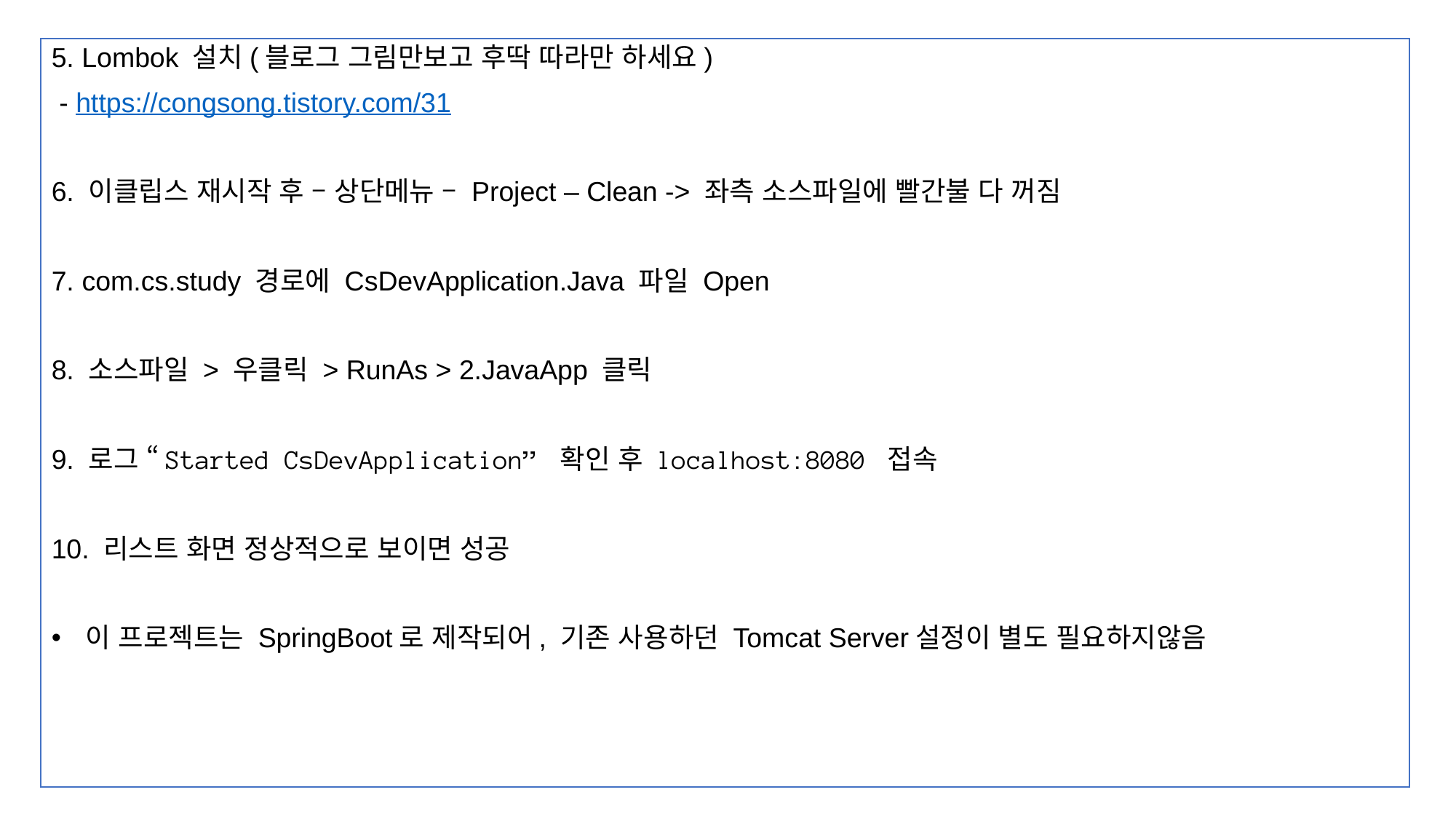

5. Lombok 설치(블로그 그림만보고 후딱 따라만 하세요)
 - https://congsong.tistory.com/31

6. 이클립스 재시작 후 – 상단메뉴 – Project – Clean -> 좌측 소스파일에 빨간불 다 꺼짐

7. com.cs.study 경로에 CsDevApplication.Java 파일 Open

8. 소스파일 > 우클릭 > RunAs > 2.JavaApp 클릭

9. 로그 “Started CsDevApplication” 확인 후 localhost:8080 접속

10. 리스트 화면 정상적으로 보이면 성공

이 프로젝트는 SpringBoot로 제작되어, 기존 사용하던 Tomcat Server설정이 별도 필요하지않음